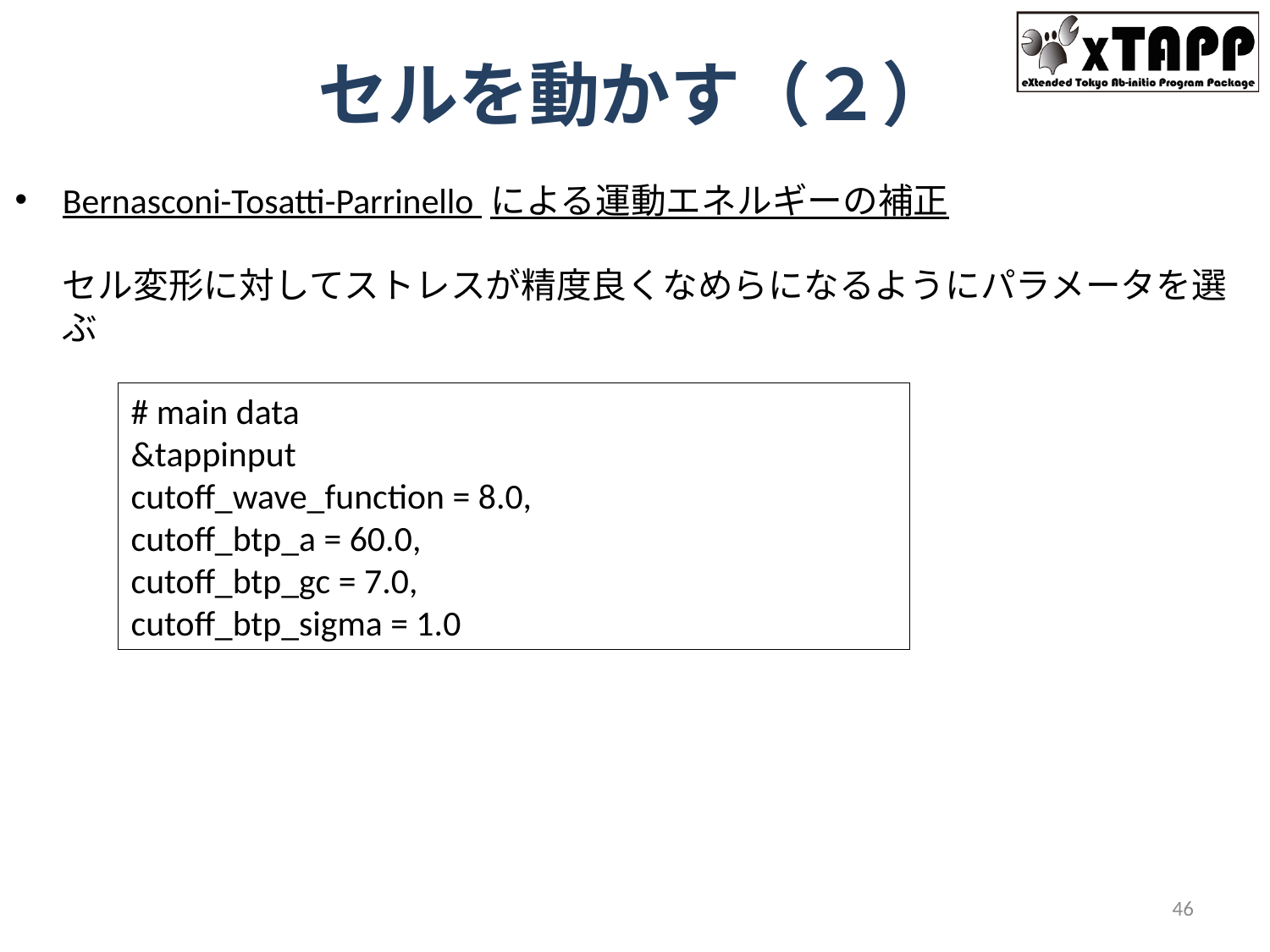

# セルを動かす（２）
Bernasconi-Tosatti-Parrinello による運動エネルギーの補正
セル変形に対してストレスが精度良くなめらになるようにパラメータを選ぶ
# main data &tappinput cutoff_wave_function = 8.0, cutoff_btp_a = 60.0, cutoff_btp_gc = 7.0, cutoff_btp_sigma = 1.0
46